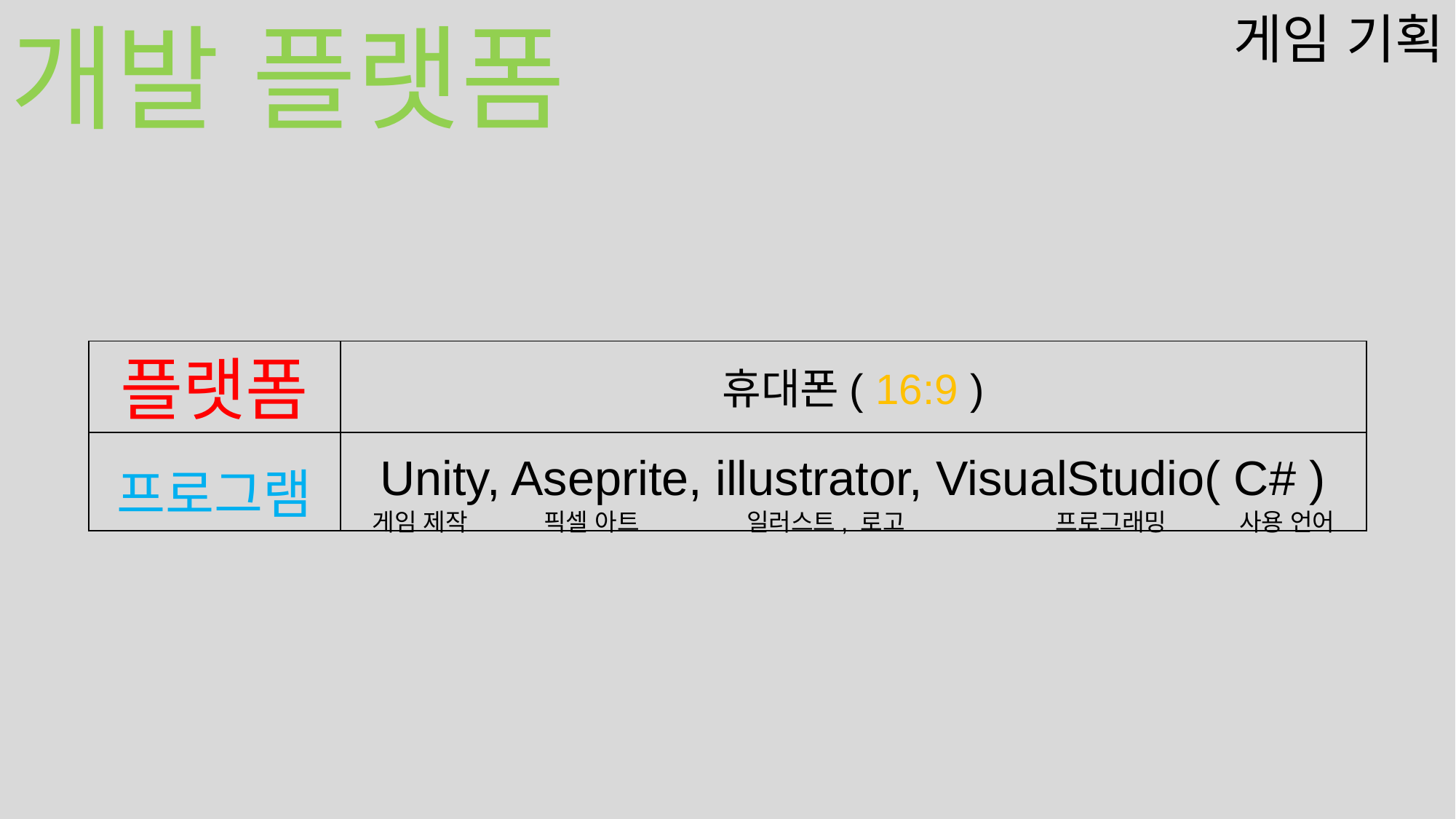

게임 기획
개발 플랫폼
|  |  |
| --- | --- |
|  |  |
플랫폼
휴대폰( 16:9 )
Unity, Aseprite, illustrator, VisualStudio( C# )
프로그램
프로그래밍
사용 언어
게임 제작
픽셀 아트
일러스트, 로고